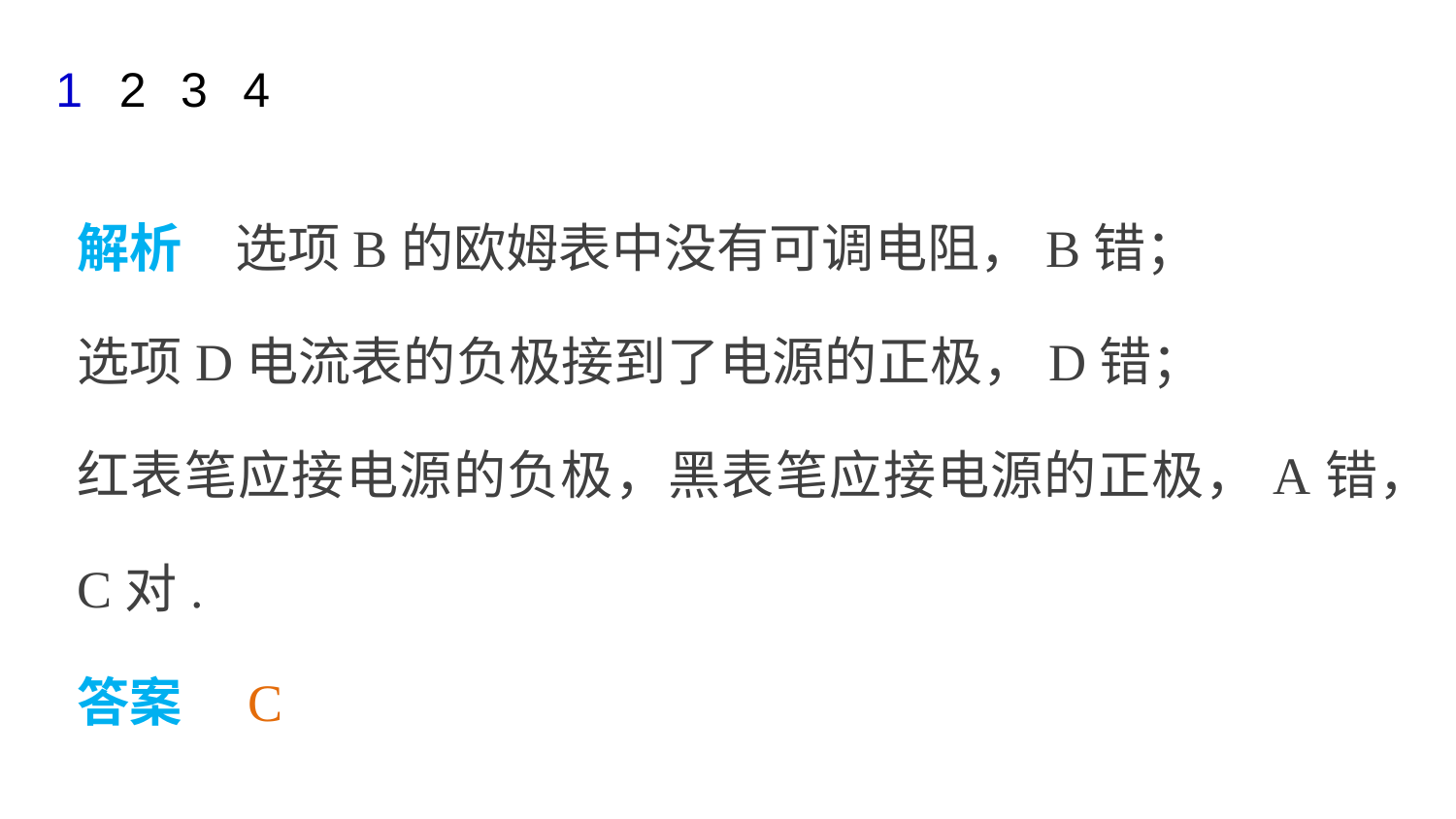

1
2
3
4
解析　选项B的欧姆表中没有可调电阻，B错；
选项D电流表的负极接到了电源的正极，D错；
红表笔应接电源的负极，黑表笔应接电源的正极，A错，C对.
答案　C